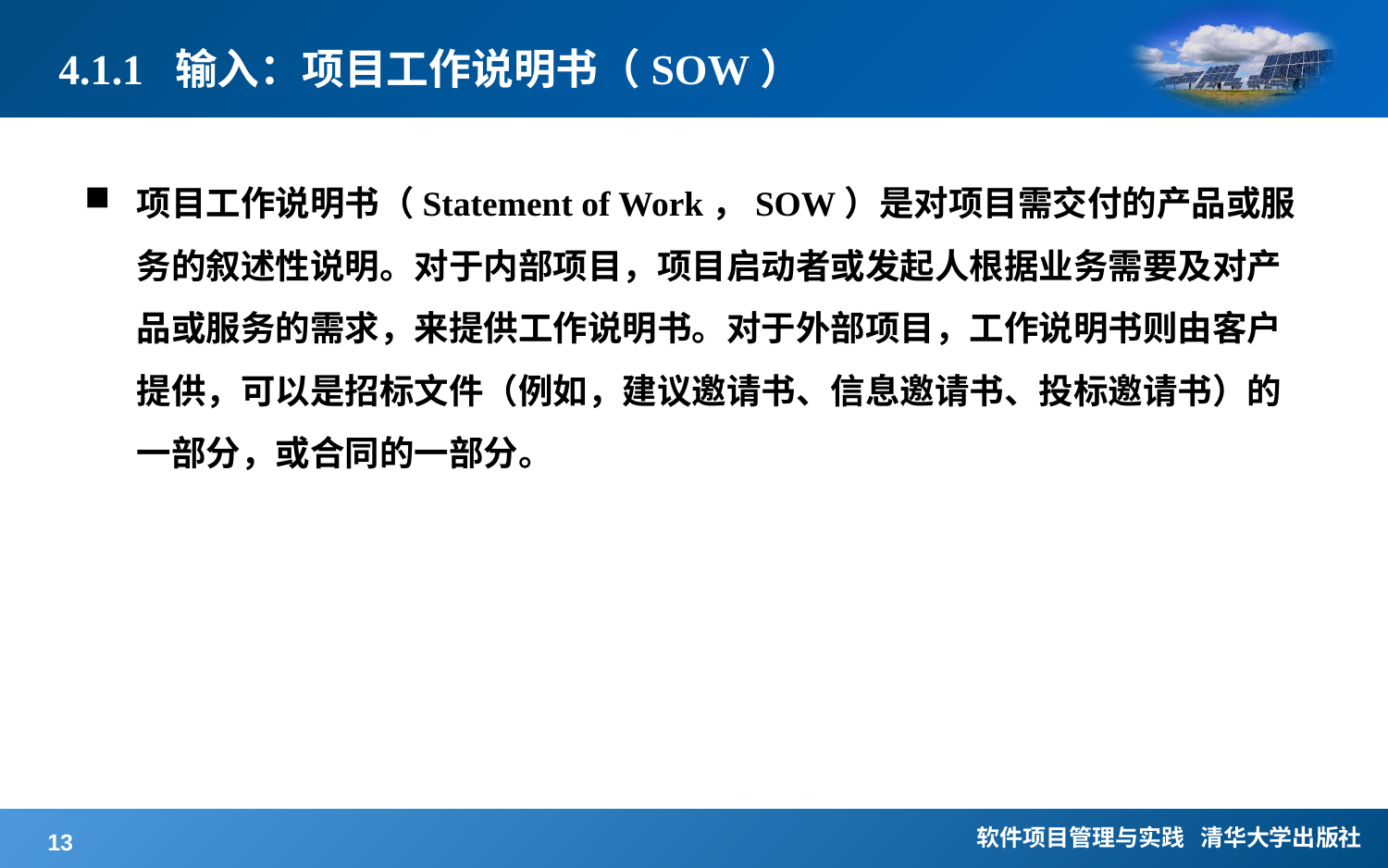

# 4.1.1  输入：项目工作说明书（SOW）
项目工作说明书（Statement of Work，SOW）是对项目需交付的产品或服务的叙述性说明。对于内部项目，项目启动者或发起人根据业务需要及对产品或服务的需求，来提供工作说明书。对于外部项目，工作说明书则由客户提供，可以是招标文件（例如，建议邀请书、信息邀请书、投标邀请书）的一部分，或合同的一部分。